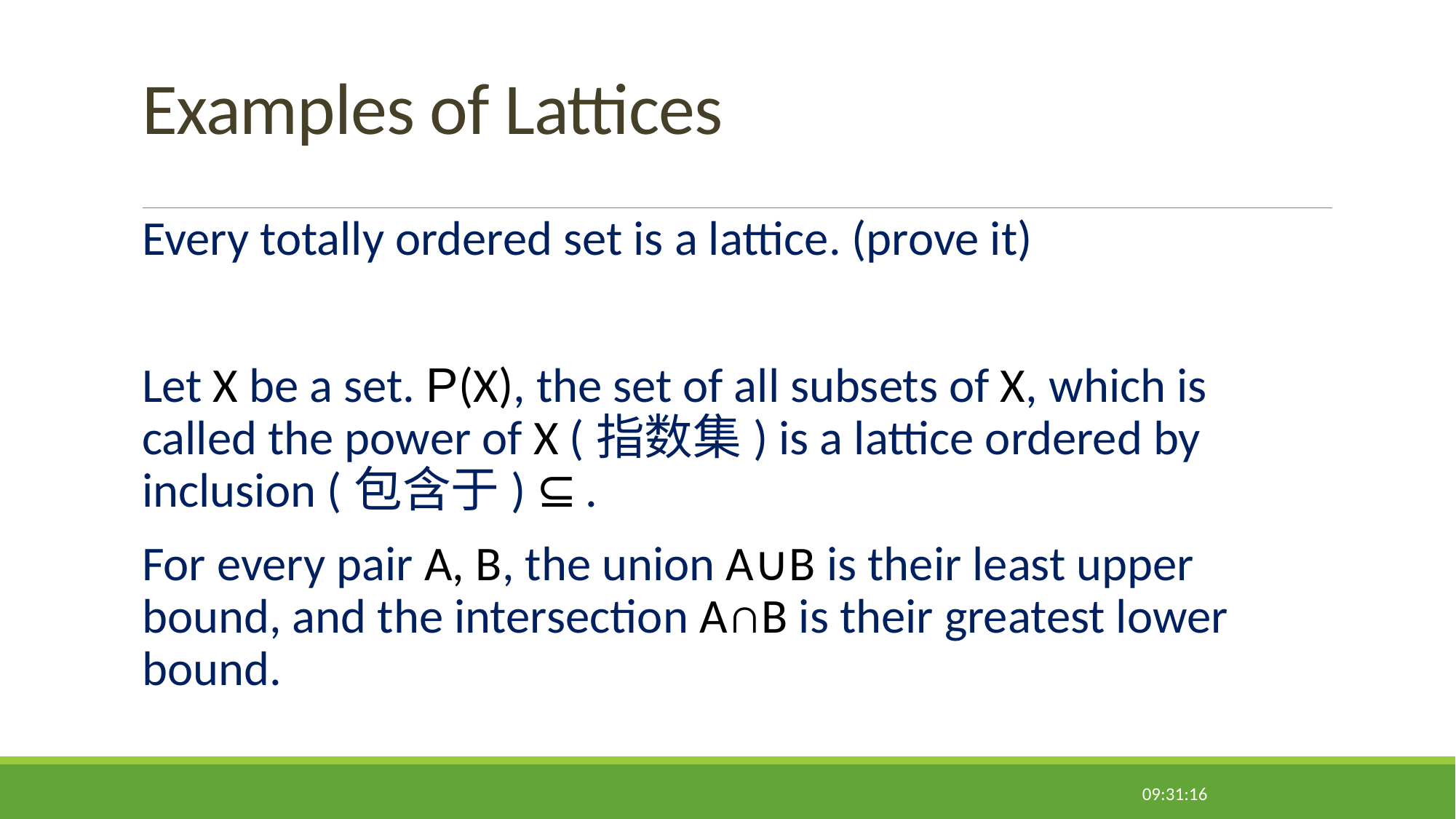

# Examples of Lattices
Every totally ordered set is a lattice. (prove it)

Let X be a set. P(X), the set of all subsets of X, which is called the power of X (指数集) is a lattice ordered by inclusion (包含于) ⊆.
For every pair A, B, the union A∪B is their least upper bound, and the intersection A∩B is their greatest lower bound.
09:31:16